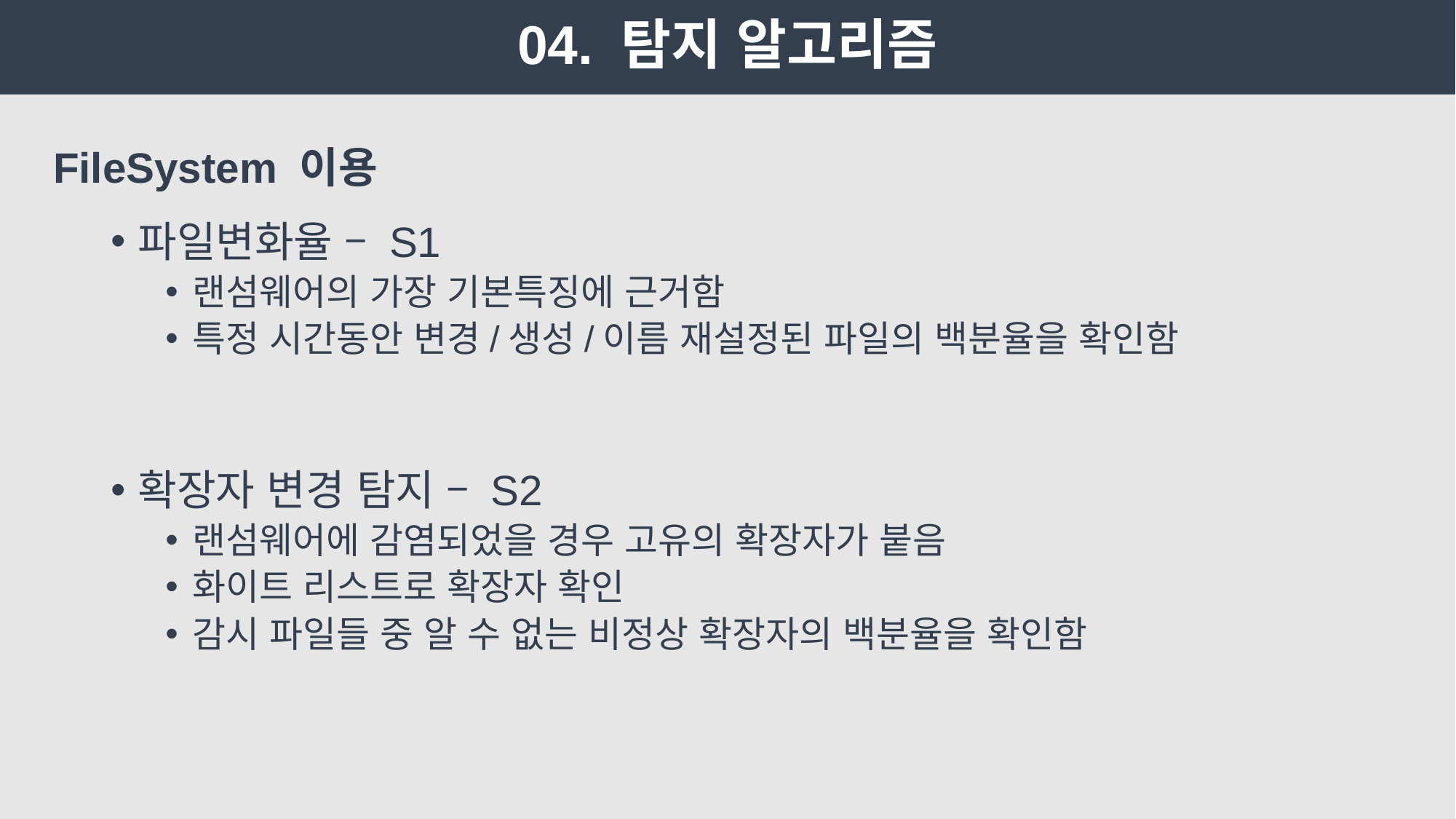

# 04. 탐지 알고리즘
FileSystem 이용
파일변화율 – S1
랜섬웨어의 가장 기본특징에 근거함
특정 시간동안 변경/생성/이름 재설정된 파일의 백분율을 확인함

확장자 변경 탐지 – S2
랜섬웨어에 감염되었을 경우 고유의 확장자가 붙음
화이트 리스트로 확장자 확인
감시 파일들 중 알 수 없는 비정상 확장자의 백분율을 확인함